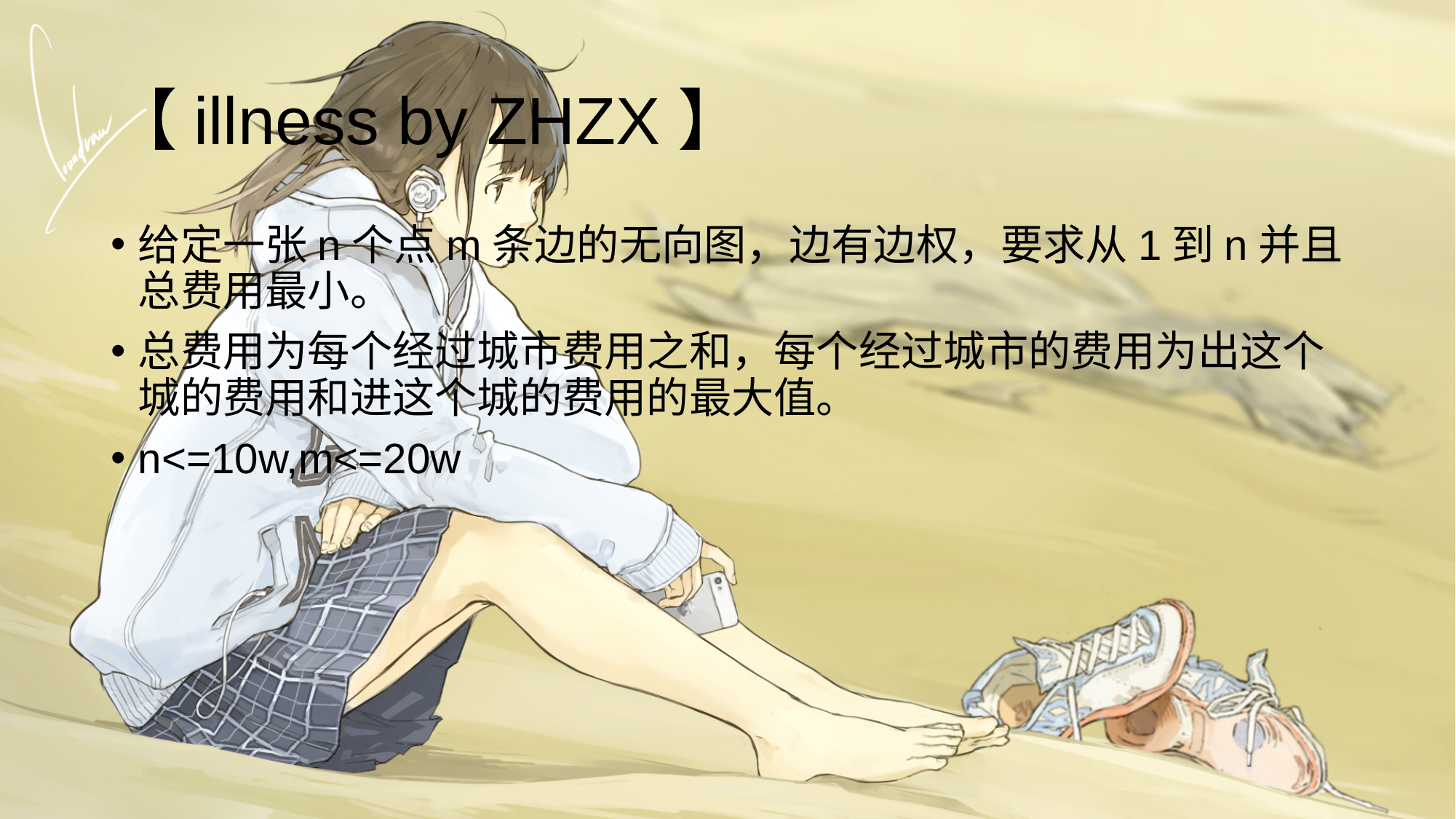

# 【illness by ZHZX】
给定一张n个点m条边的无向图，边有边权，要求从1到n并且总费用最小。
总费用为每个经过城市费用之和，每个经过城市的费用为出这个城的费用和进这个城的费用的最大值。
n<=10w,m<=20w